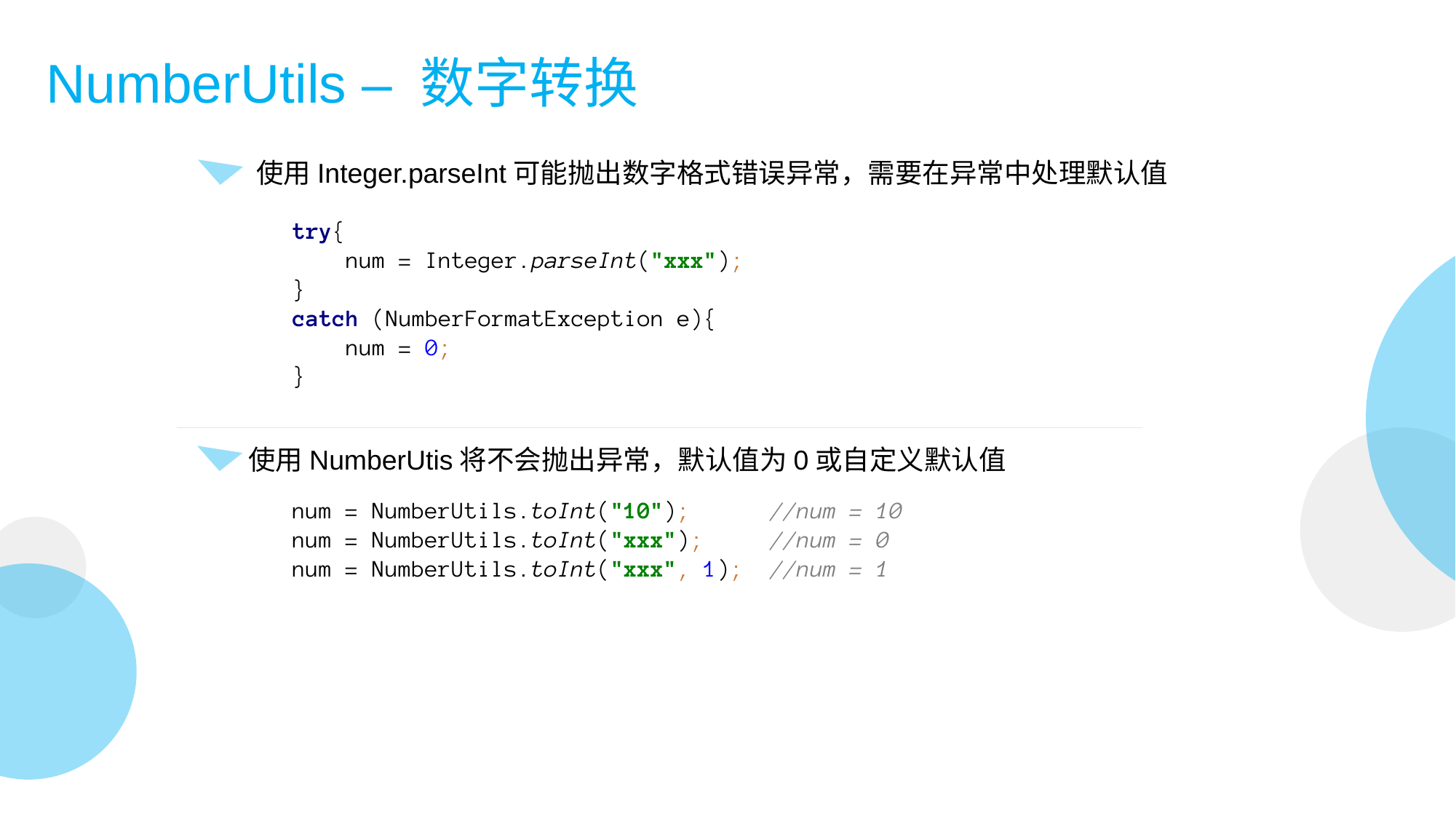

# NumberUtils – 数字转换
使用Integer.parseInt可能抛出数字格式错误异常，需要在异常中处理默认值

try{
    num = Integer.parseInt("xxx");
}
catch (NumberFormatException e){
    num = 0;
}

使用NumberUtis将不会抛出异常，默认值为0或自定义默认值

num = NumberUtils.toInt("10");      //num = 10
num = NumberUtils.toInt("xxx");     //num = 0
num = NumberUtils.toInt("xxx", 1);  //num = 1